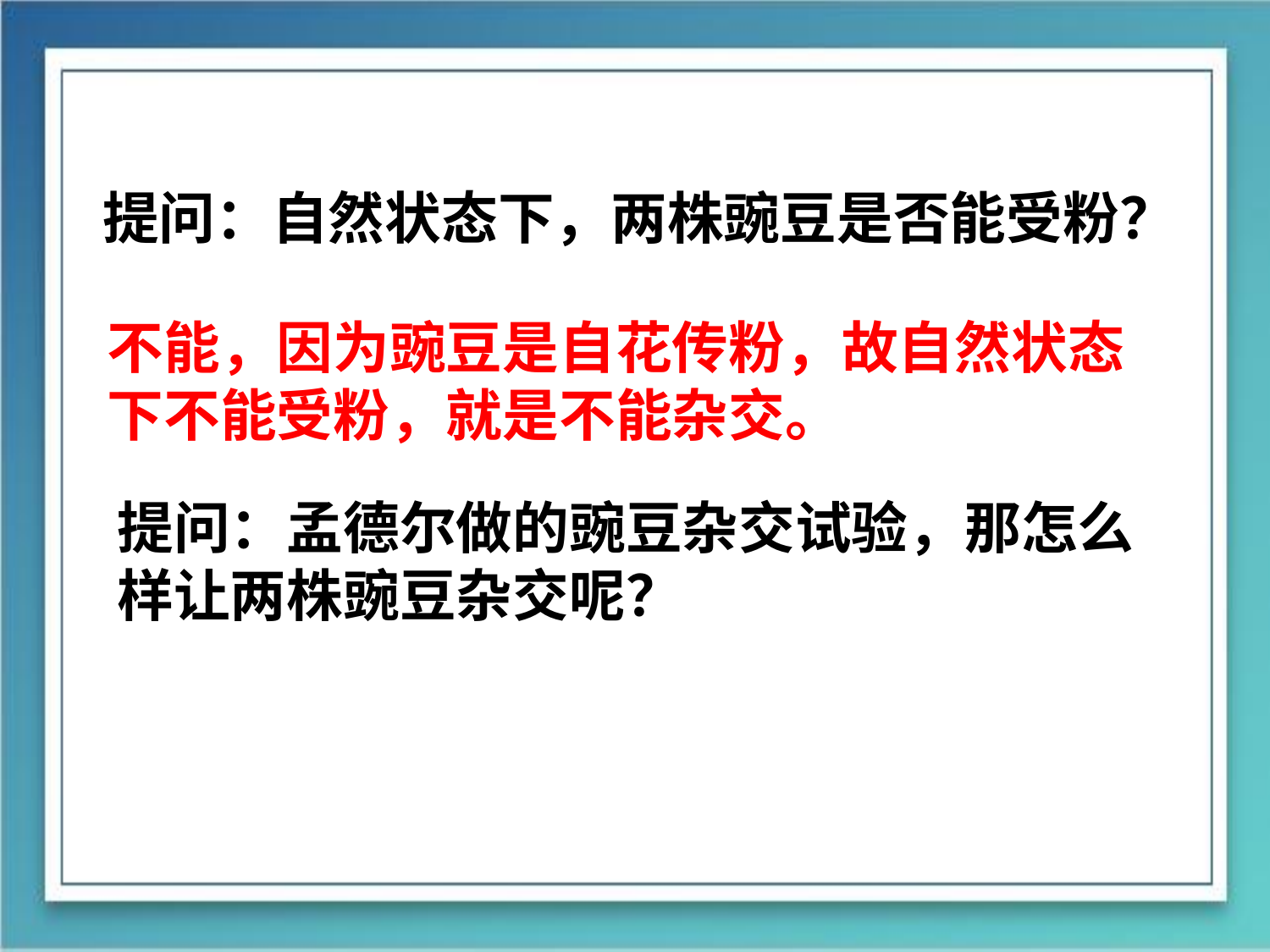

提问：自然状态下，两株豌豆是否能受粉？
不能，因为豌豆是自花传粉，故自然状态下不能受粉，就是不能杂交。
提问：孟德尔做的豌豆杂交试验，那怎么样让两株豌豆杂交呢？